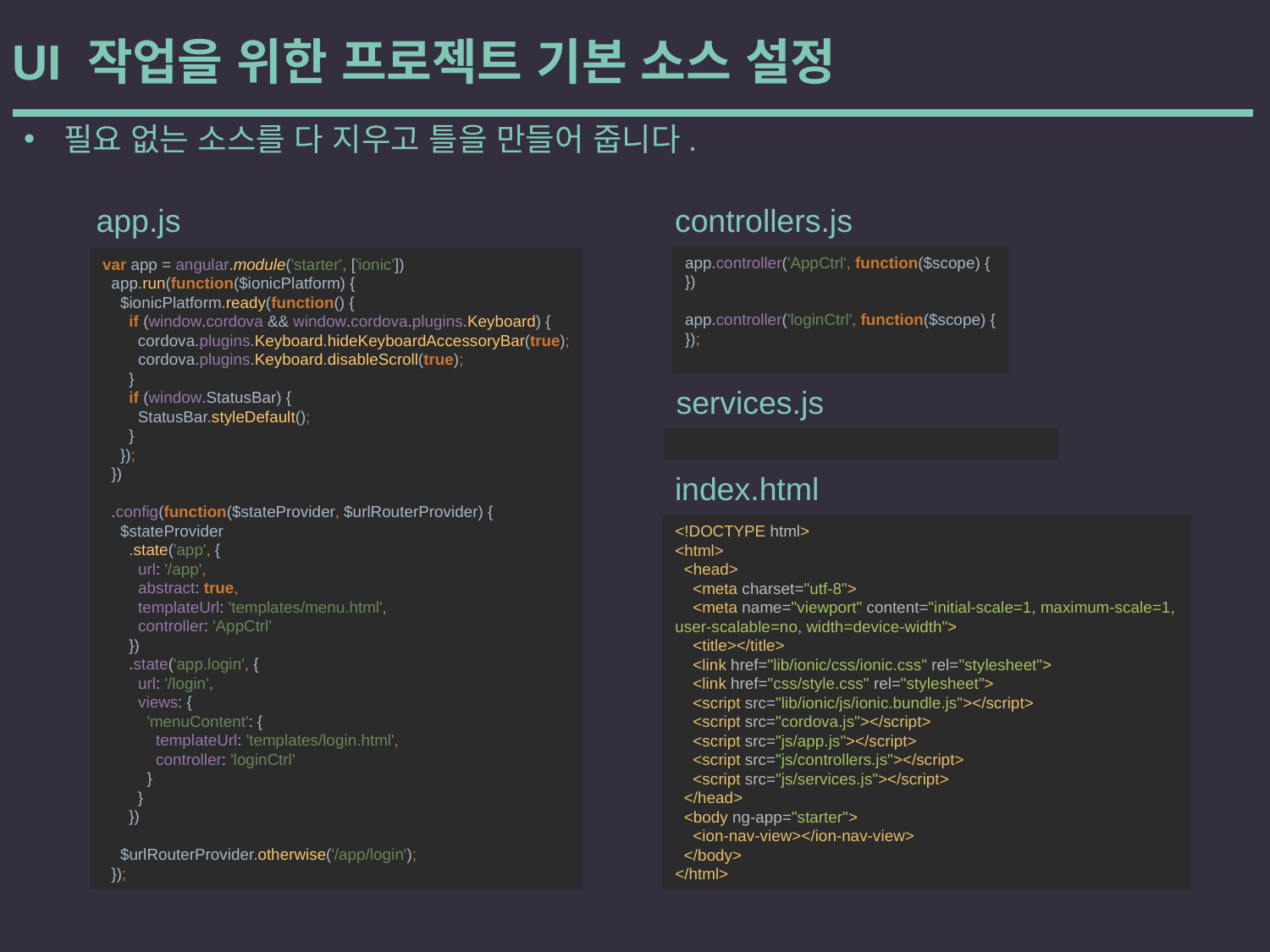

UI 작업을 위한 프로젝트 기본 소스 설정
필요 없는 소스를 다 지우고 틀을 만들어 줍니다.
app.js
controllers.js
var app = angular.module('starter', ['ionic'])
  app.run(function($ionicPlatform) {
    $ionicPlatform.ready(function() {
      if (window.cordova && window.cordova.plugins.Keyboard) {
        cordova.plugins.Keyboard.hideKeyboardAccessoryBar(true);
        cordova.plugins.Keyboard.disableScroll(true);
      }
      if (window.StatusBar) {
        StatusBar.styleDefault();
      }
    });
  })
  .config(function($stateProvider, $urlRouterProvider) {
    $stateProvider
      .state('app', {
        url: '/app',
        abstract: true,
        templateUrl: 'templates/menu.html',
        controller: 'AppCtrl'
      })
      .state('app.login', {
        url: '/login',
        views: {
          'menuContent': {
            templateUrl: 'templates/login.html',
            controller: 'loginCtrl'
          }
        }
      })
    $urlRouterProvider.otherwise('/app/login');
  });
app.controller('AppCtrl', function($scope) {
})
app.controller('loginCtrl', function($scope) {
});

services.js

index.html
<!DOCTYPE html>
<html>
  <head>
    <meta charset="utf-8">
    <meta name="viewport" content="initial-scale=1, maximum-scale=1, user-scalable=no, width=device-width">
    <title></title>
    <link href="lib/ionic/css/ionic.css" rel="stylesheet">
    <link href="css/style.css" rel="stylesheet">
    <script src="lib/ionic/js/ionic.bundle.js"></script>
    <script src="cordova.js"></script>
    <script src="js/app.js"></script>
    <script src="js/controllers.js"></script>
    <script src="js/services.js"></script>
  </head>
  <body ng-app="starter">
    <ion-nav-view></ion-nav-view>
  </body>
</html>